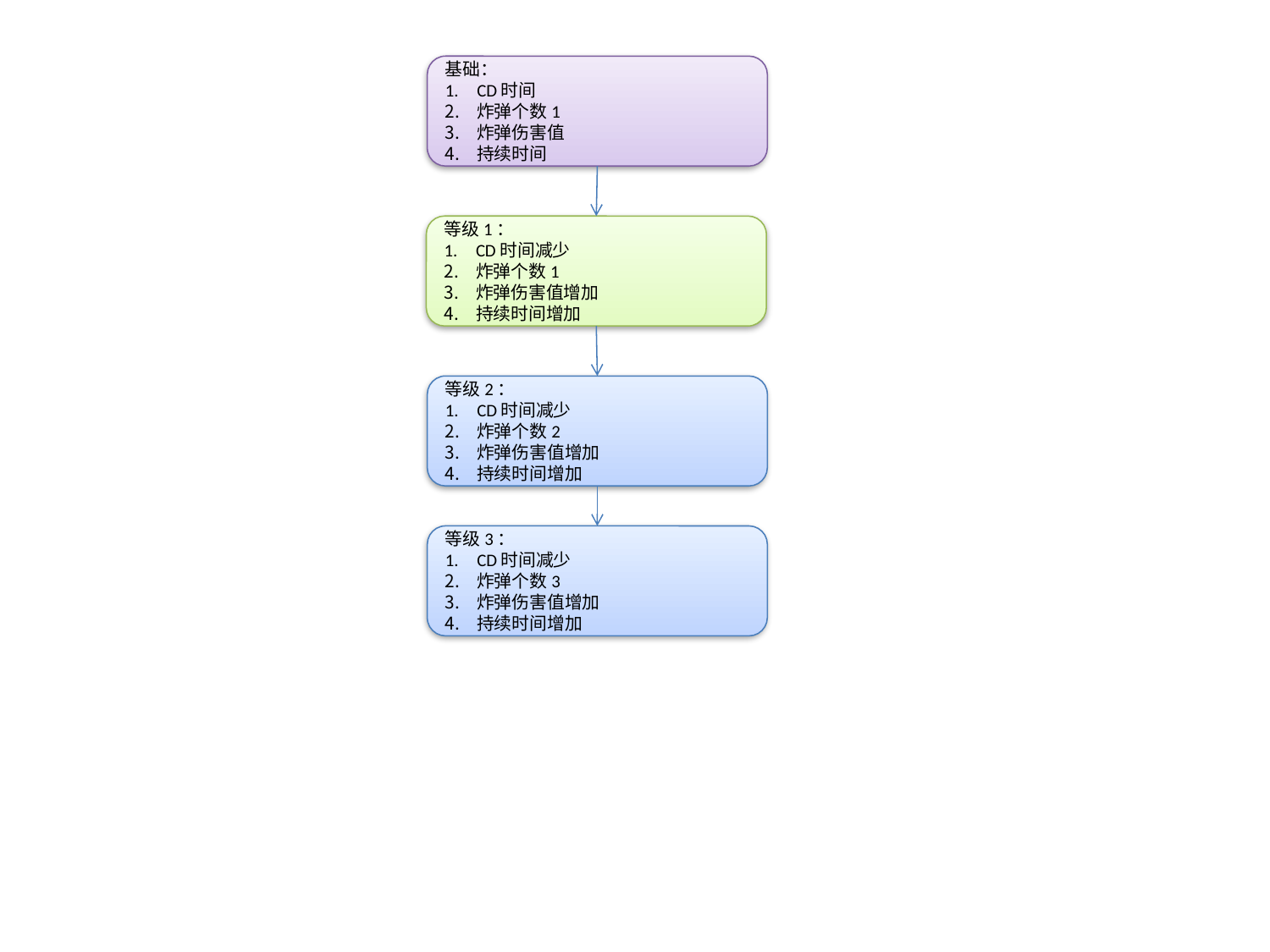

基础：
CD时间
炸弹个数1
炸弹伤害值
持续时间
等级1：
CD时间减少
炸弹个数1
炸弹伤害值增加
持续时间增加
等级2：
CD时间减少
炸弹个数2
炸弹伤害值增加
持续时间增加
等级3：
CD时间减少
炸弹个数3
炸弹伤害值增加
持续时间增加